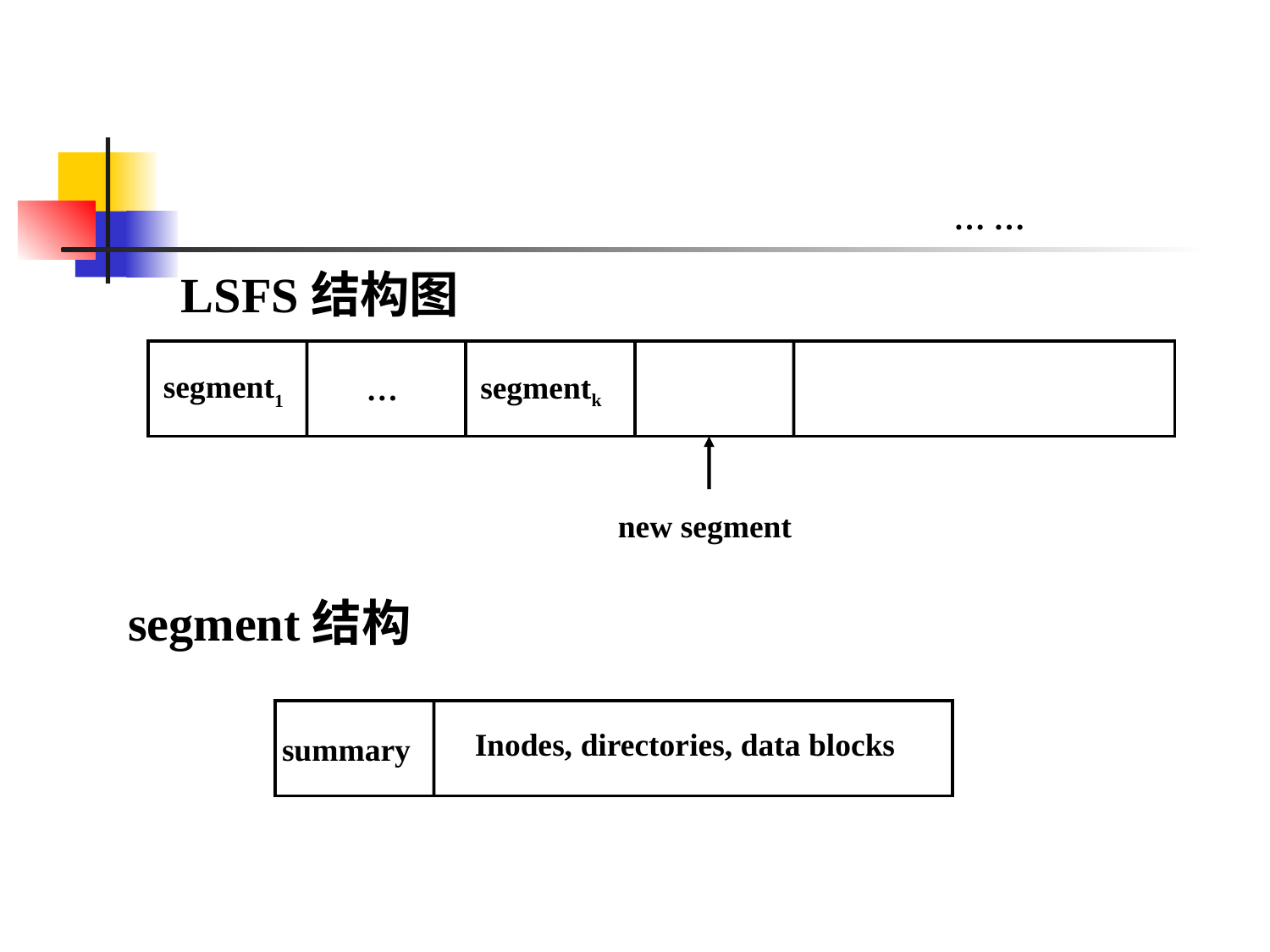

… …
LSFS结构图

segment1
…
segmentk

new segment
segment结构

summary
Inodes, directories, data blocks